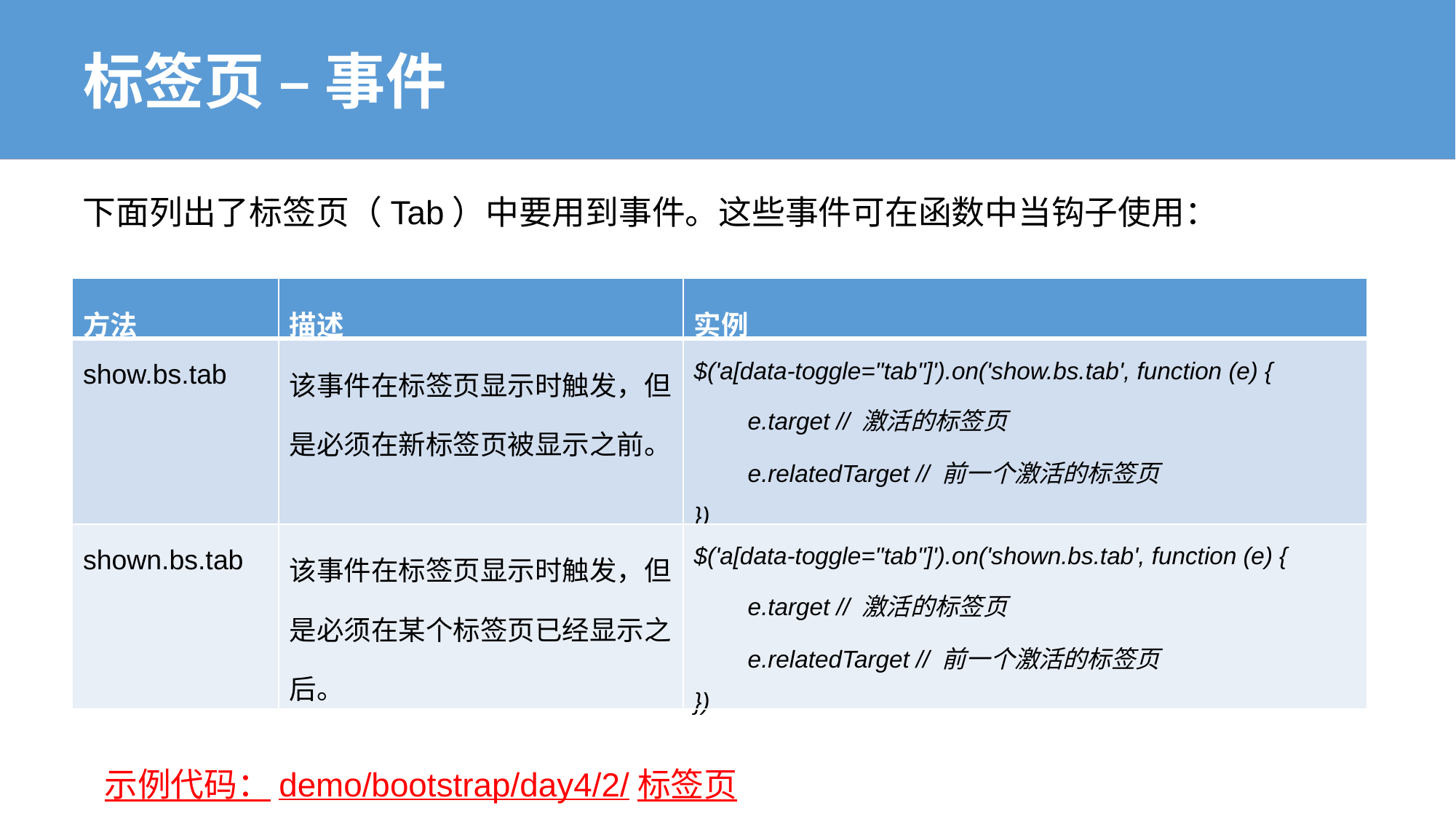

# 标签页 – 事件
下面列出了标签页（Tab）中要用到事件。这些事件可在函数中当钩子使用：
| 方法 | 描述 | 实例 |
| --- | --- | --- |
| show.bs.tab | 该事件在标签页显示时触发，但是必须在新标签页被显示之前。 | $('a[data-toggle="tab"]').on('show.bs.tab', function (e) { e.target // 激活的标签页 e.relatedTarget // 前一个激活的标签页 }) |
| shown.bs.tab | 该事件在标签页显示时触发，但是必须在某个标签页已经显示之后。 | $('a[data-toggle="tab"]').on('shown.bs.tab', function (e) { e.target // 激活的标签页 e.relatedTarget // 前一个激活的标签页 }) |
示例代码：demo/bootstrap/day4/2/标签页